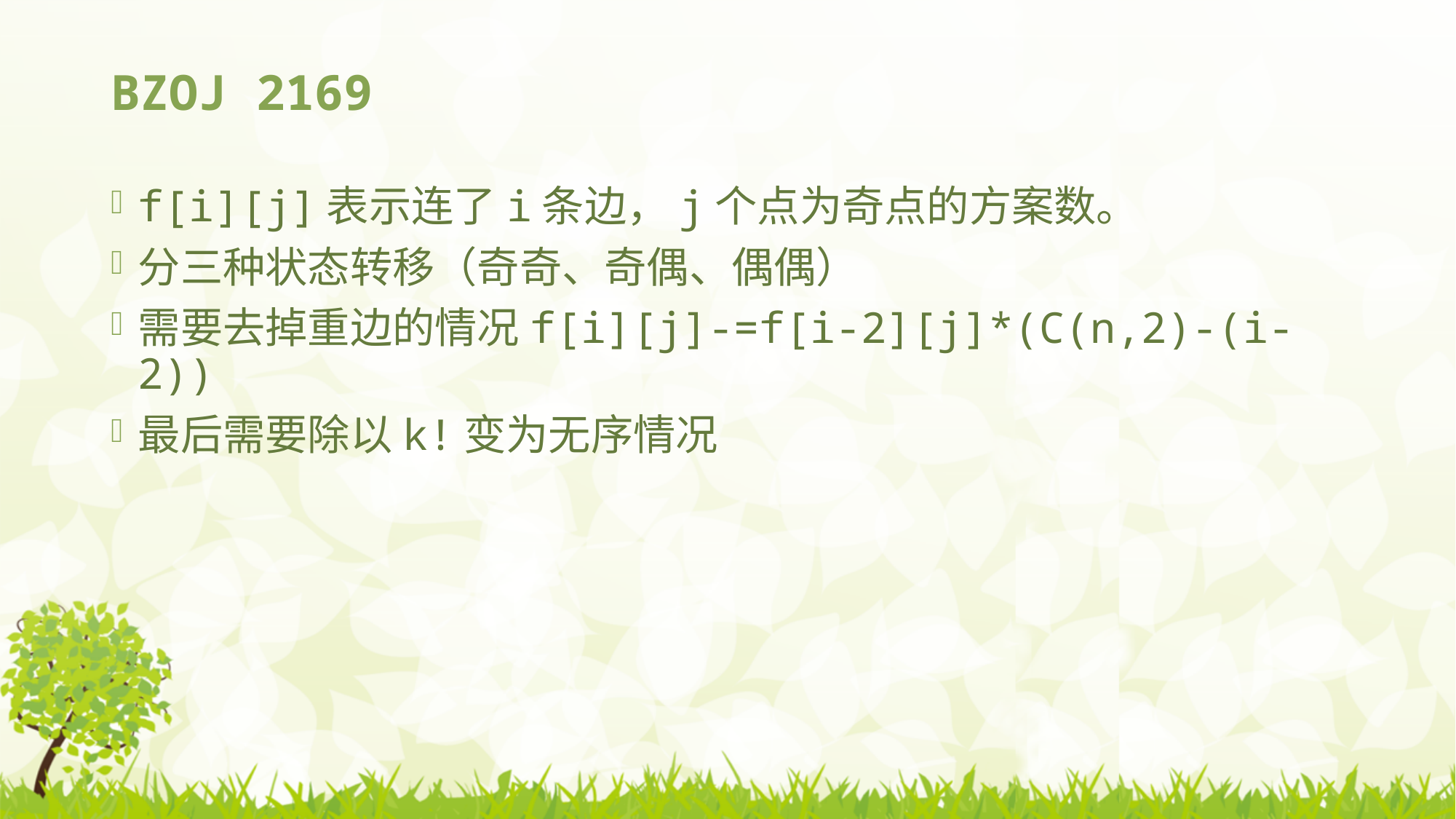

# BZOJ 2169
f[i][j]表示连了i条边，j个点为奇点的方案数。
分三种状态转移（奇奇、奇偶、偶偶）
需要去掉重边的情况f[i][j]-=f[i-2][j]*(C(n,2)-(i-2))
最后需要除以k!变为无序情况